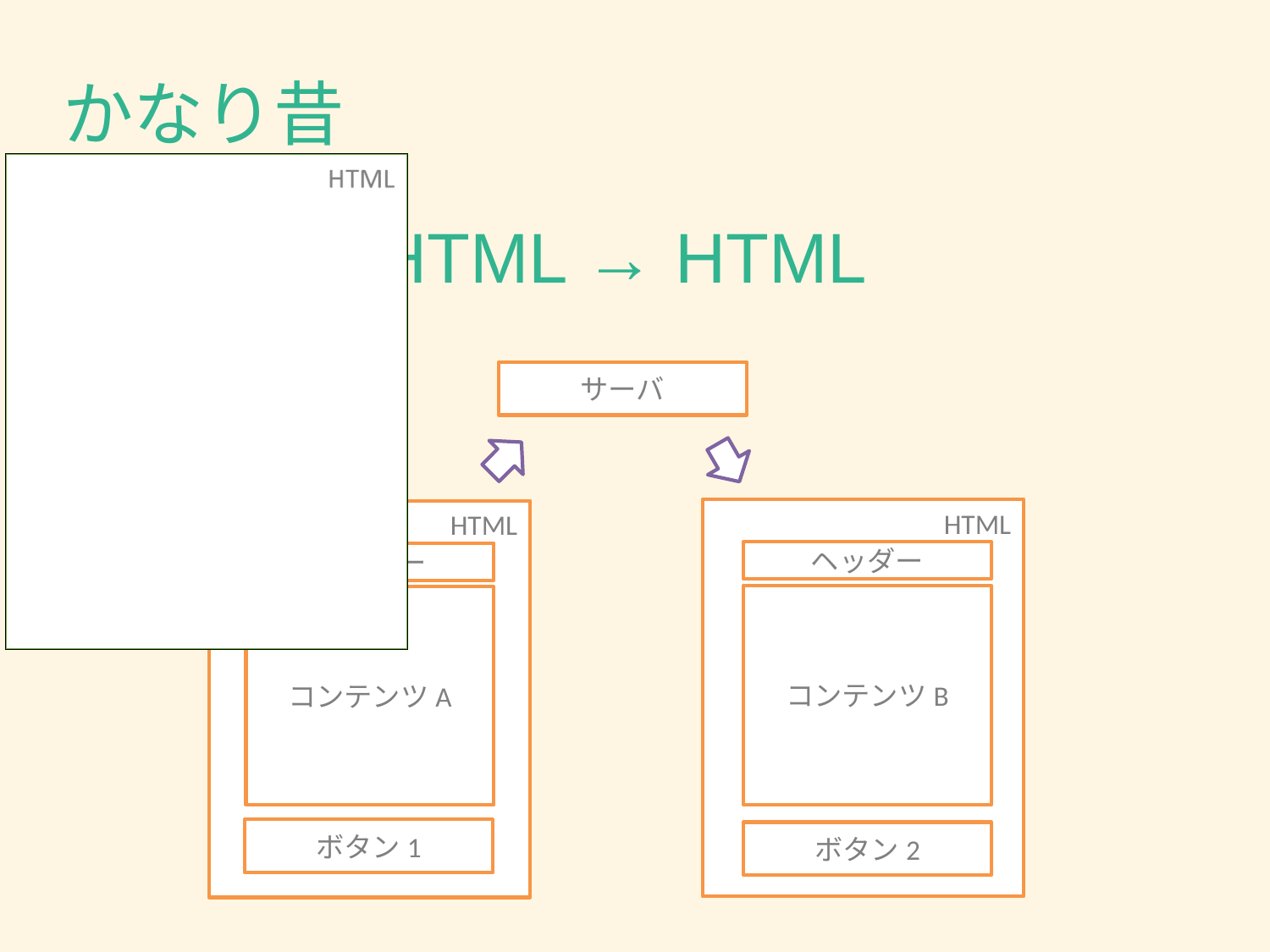

かなり昔

HTML → HTML
サーバ

HTML
HTML
ヘッダー
ヘッダー
コンテンツB
コンテンツA
ボタン1
ボタン2